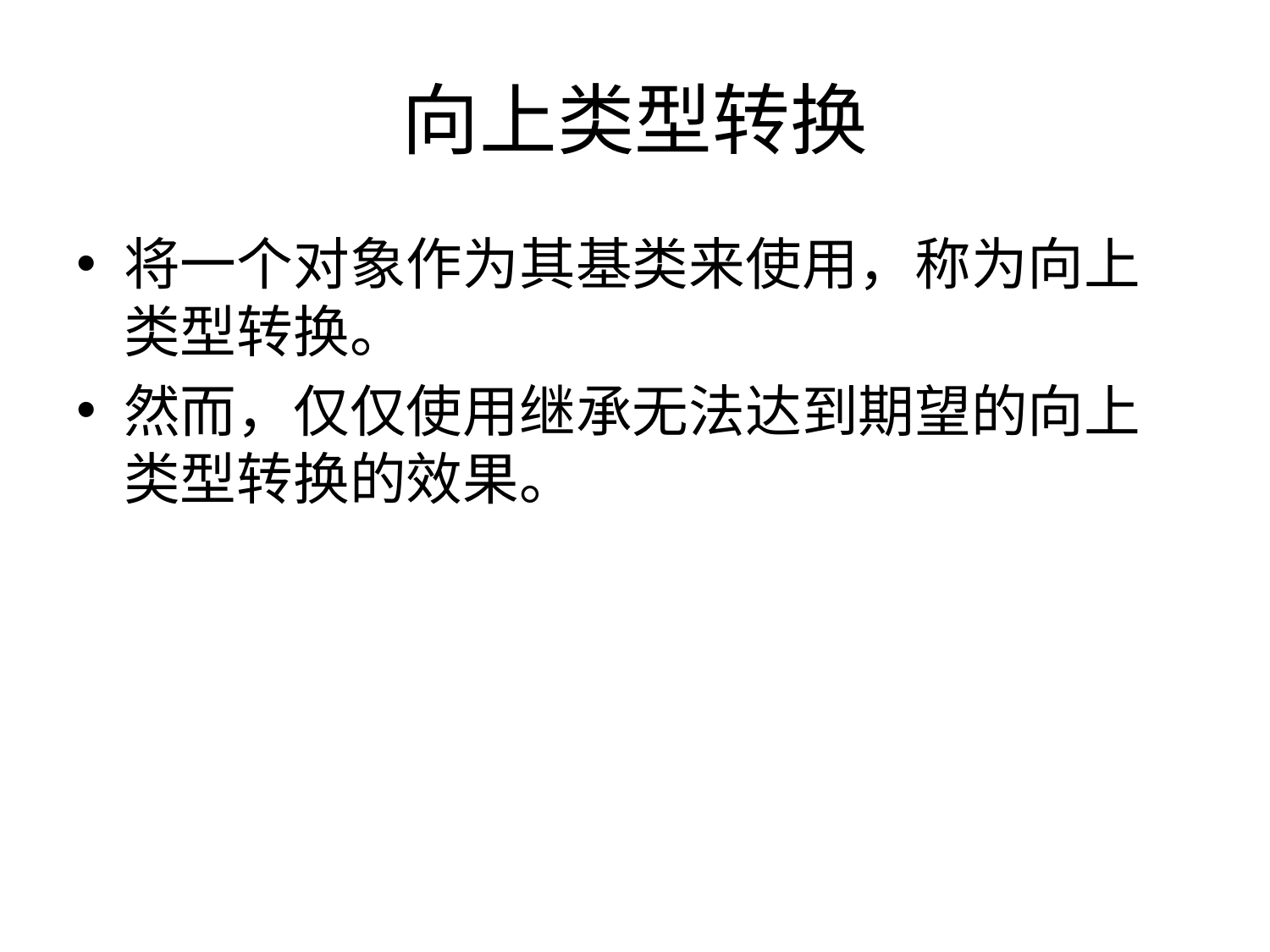

# 向上类型转换
将一个对象作为其基类来使用，称为向上类型转换。
然而，仅仅使用继承无法达到期望的向上类型转换的效果。